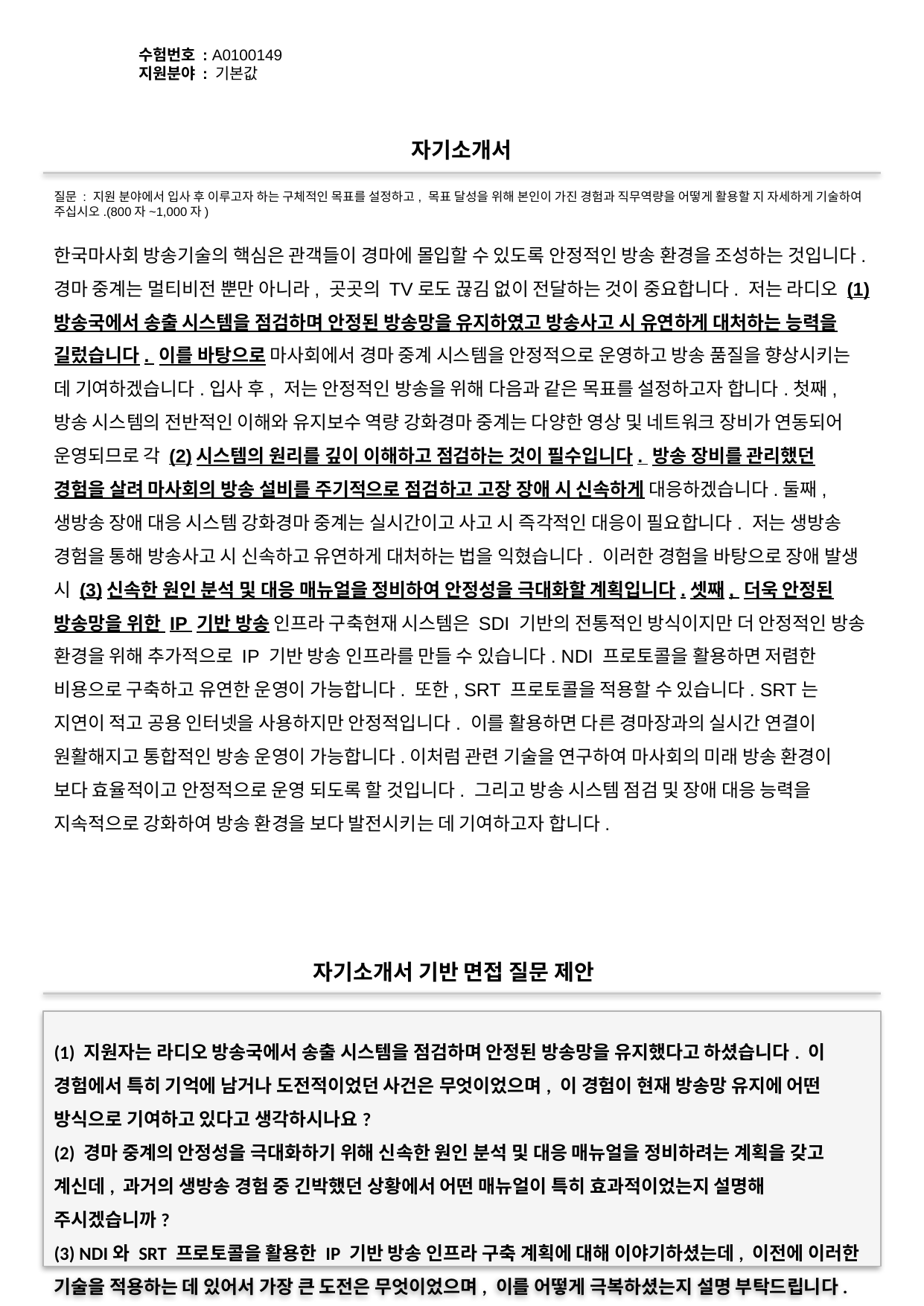

수험번호 : A0100149
지원분야 : 기본값
#

자기소개서

질문 : 지원 분야에서 입사 후 이루고자 하는 구체적인 목표를 설정하고, 목표 달성을 위해 본인이 가진 경험과 직무역량을 어떻게 활용할 지 자세하게 기술하여 주십시오.(800자~1,000자)

한국마사회 방송기술의 핵심은 관객들이 경마에 몰입할 수 있도록 안정적인 방송 환경을 조성하는 것입니다. 경마 중계는 멀티비전 뿐만 아니라, 곳곳의 TV로도 끊김 없이 전달하는 것이 중요합니다. 저는 라디오 (1)방송국에서 송출 시스템을 점검하며 안정된 방송망을 유지하였고 방송사고 시 유연하게 대처하는 능력을 길렀습니다. 이를 바탕으로 마사회에서 경마 중계 시스템을 안정적으로 운영하고 방송 품질을 향상시키는 데 기여하겠습니다.입사 후, 저는 안정적인 방송을 위해 다음과 같은 목표를 설정하고자 합니다.첫째, 방송 시스템의 전반적인 이해와 유지보수 역량 강화경마 중계는 다양한 영상 및 네트워크 장비가 연동되어 운영되므로 각 (2)시스템의 원리를 깊이 이해하고 점검하는 것이 필수입니다. 방송 장비를 관리했던 경험을 살려 마사회의 방송 설비를 주기적으로 점검하고 고장 장애 시 신속하게 대응하겠습니다.둘째, 생방송 장애 대응 시스템 강화경마 중계는 실시간이고 사고 시 즉각적인 대응이 필요합니다. 저는 생방송 경험을 통해 방송사고 시 신속하고 유연하게 대처하는 법을 익혔습니다. 이러한 경험을 바탕으로 장애 발생 시 (3)신속한 원인 분석 및 대응 매뉴얼을 정비하여 안정성을 극대화할 계획입니다.셋째, 더욱 안정된 방송망을 위한 IP 기반 방송 인프라 구축현재 시스템은 SDI 기반의 전통적인 방식이지만 더 안정적인 방송 환경을 위해 추가적으로 IP 기반 방송 인프라를 만들 수 있습니다. NDI 프로토콜을 활용하면 저렴한 비용으로 구축하고 유연한 운영이 가능합니다. 또한, SRT 프로토콜을 적용할 수 있습니다. SRT는 지연이 적고 공용 인터넷을 사용하지만 안정적입니다. 이를 활용하면 다른 경마장과의 실시간 연결이 원활해지고 통합적인 방송 운영이 가능합니다.이처럼 관련 기술을 연구하여 마사회의 미래 방송 환경이 보다 효율적이고 안정적으로 운영 되도록 할 것입니다. 그리고 방송 시스템 점검 및 장애 대응 능력을 지속적으로 강화하여 방송 환경을 보다 발전시키는 데 기여하고자 합니다.

자기소개서 기반 면접 질문 제안

(1) 지원자는 라디오 방송국에서 송출 시스템을 점검하며 안정된 방송망을 유지했다고 하셨습니다. 이 경험에서 특히 기억에 남거나 도전적이었던 사건은 무엇이었으며, 이 경험이 현재 방송망 유지에 어떤 방식으로 기여하고 있다고 생각하시나요?
(2) 경마 중계의 안정성을 극대화하기 위해 신속한 원인 분석 및 대응 매뉴얼을 정비하려는 계획을 갖고 계신데, 과거의 생방송 경험 중 긴박했던 상황에서 어떤 매뉴얼이 특히 효과적이었는지 설명해 주시겠습니까?
(3) NDI와 SRT 프로토콜을 활용한 IP 기반 방송 인프라 구축 계획에 대해 이야기하셨는데, 이전에 이러한 기술을 적용하는 데 있어서 가장 큰 도전은 무엇이었으며, 이를 어떻게 극복하셨는지 설명 부탁드립니다.